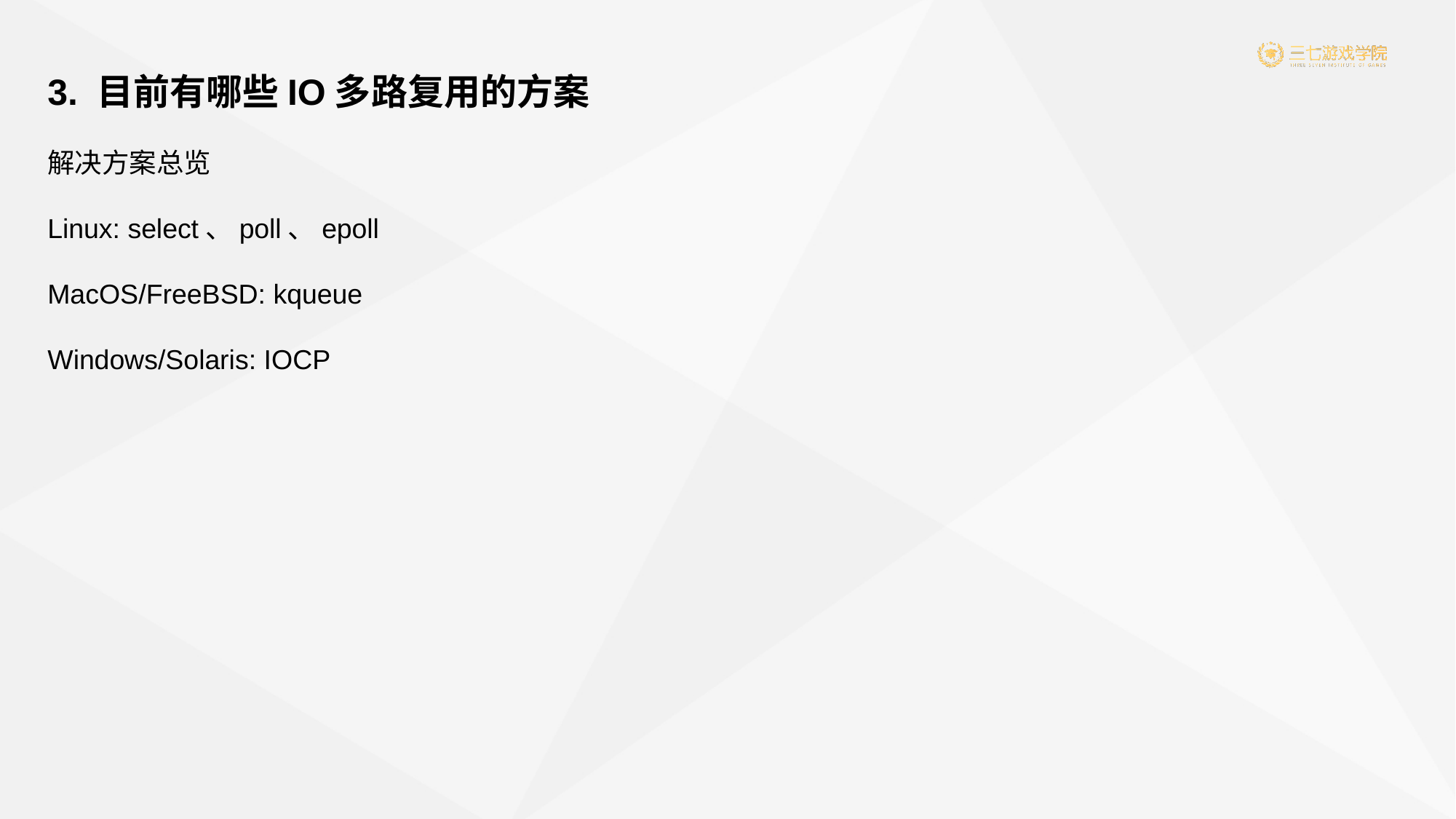

3. 目前有哪些IO多路复用的方案

解决方案总览

Linux: select、poll、epoll

MacOS/FreeBSD: kqueue

Windows/Solaris: IOCP